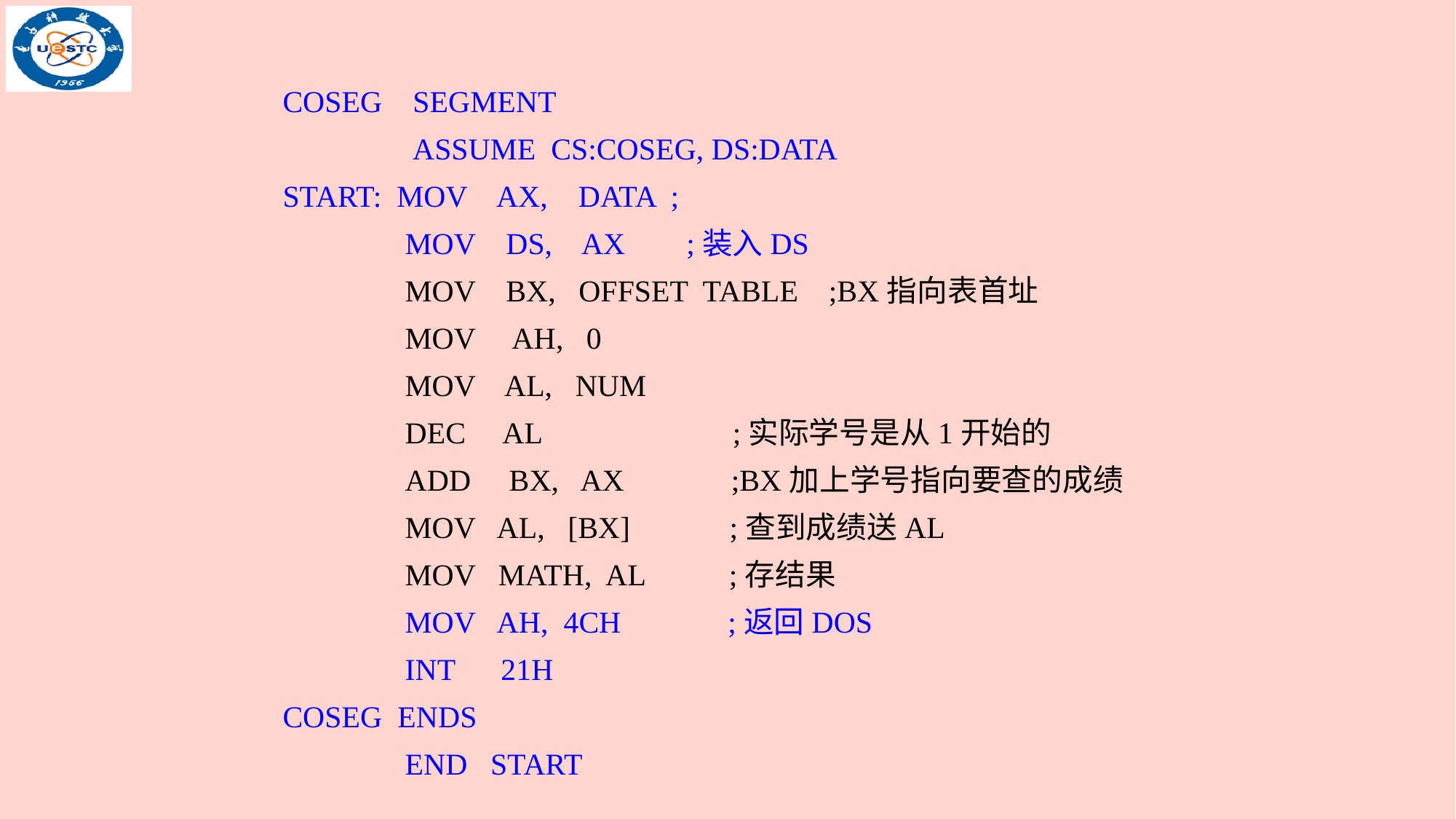

COSEG    SEGMENT
                 ASSUME  CS:COSEG, DS:DATA
START:  MOV    AX,    DATA  ;
                MOV    DS,    AX        ;装入DS
                MOV    BX,   OFFSET  TABLE    ;BX指向表首址
                MOV     AH,   0
                MOV    AL,   NUM
                DEC     AL                         ;实际学号是从1开始的
                ADD     BX,   AX              ;BX加上学号指向要查的成绩
                MOV   AL,   [BX]             ;查到成绩送AL
                MOV   MATH,  AL           ;存结果
                MOV   AH,  4CH              ;返回DOS
                INT      21H
COSEG  ENDS
                END   START